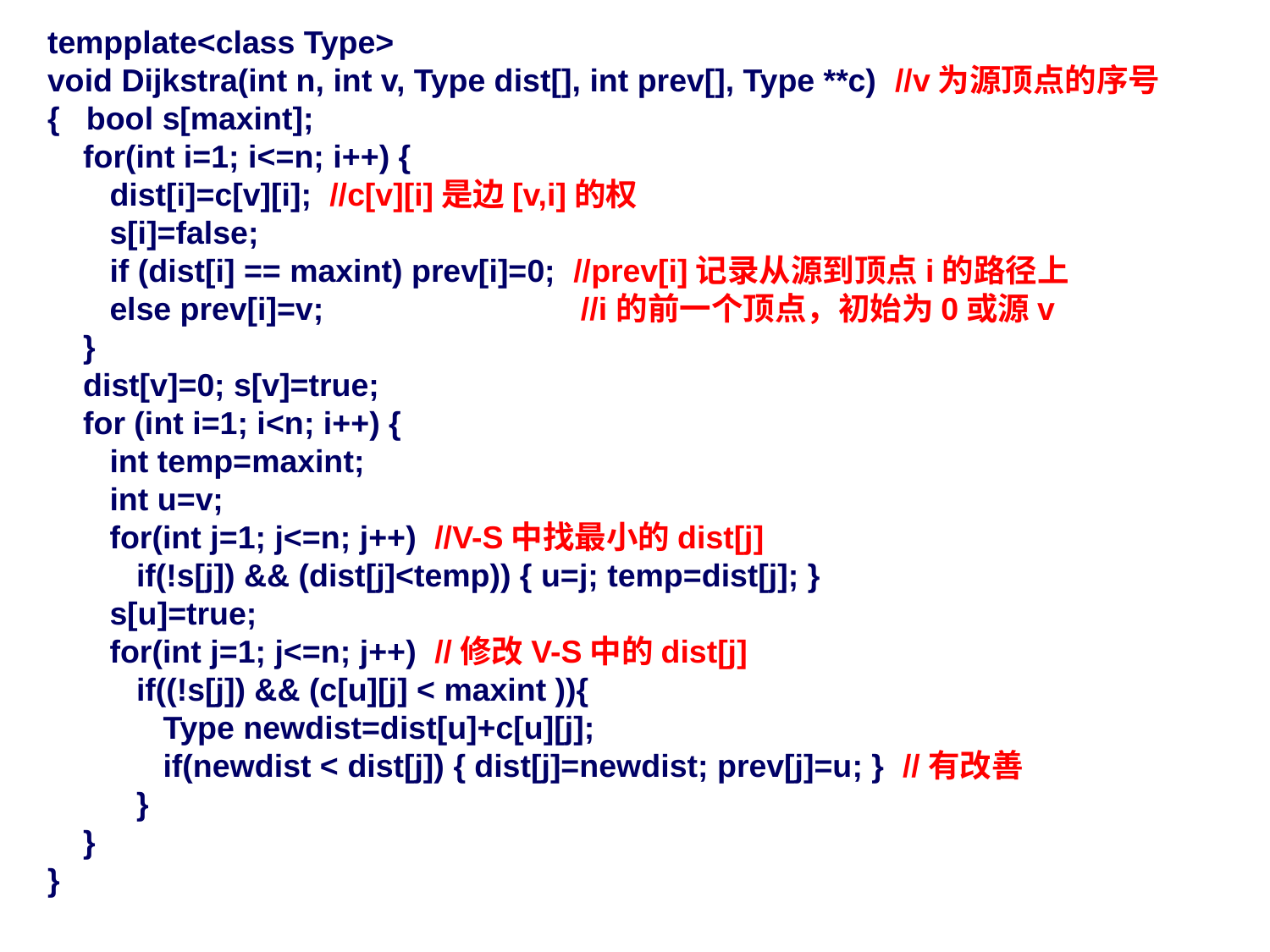

tempplate<class Type>
void Dijkstra(int n, int v, Type dist[], int prev[], Type **c)  //v为源顶点的序号
{   bool s[maxint];
    for(int i=1; i<=n; i++) {
       dist[i]=c[v][i];  //c[v][i]是边[v,i]的权
       s[i]=false;
       if (dist[i] == maxint) prev[i]=0;  //prev[i]记录从源到顶点i的路径上
       else prev[i]=v;                             //i的前一个顶点，初始为0或源v
    }
    dist[v]=0; s[v]=true;
    for (int i=1; i<n; i++) {
       int temp=maxint;
       int u=v;
       for(int j=1; j<=n; j++)  //V-S中找最小的dist[j]
          if(!s[j]) && (dist[j]<temp)) { u=j; temp=dist[j]; }
       s[u]=true;
       for(int j=1; j<=n; j++)  //修改V-S中的dist[j]
          if((!s[j]) && (c[u][j] < maxint )){
             Type newdist=dist[u]+c[u][j];
             if(newdist < dist[j]) { dist[j]=newdist; prev[j]=u; }  //有改善
          }
    }
}